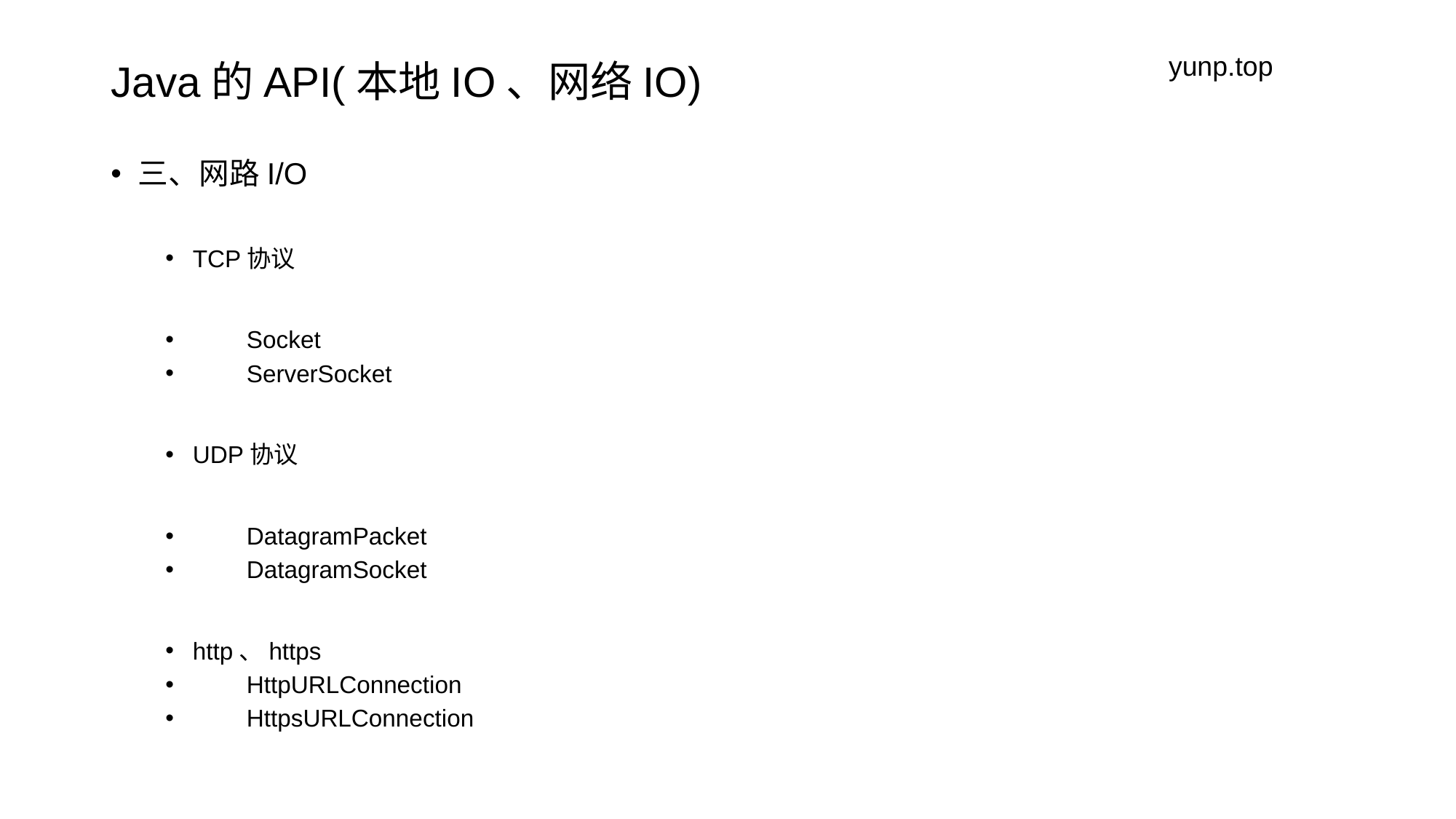

# Java的API(本地IO、网络IO)
yunp.top
三、网路I/O

TCP协议

        Socket
        ServerSocket

UDP协议

        DatagramPacket
        DatagramSocket

http、https
        HttpURLConnection
        HttpsURLConnection